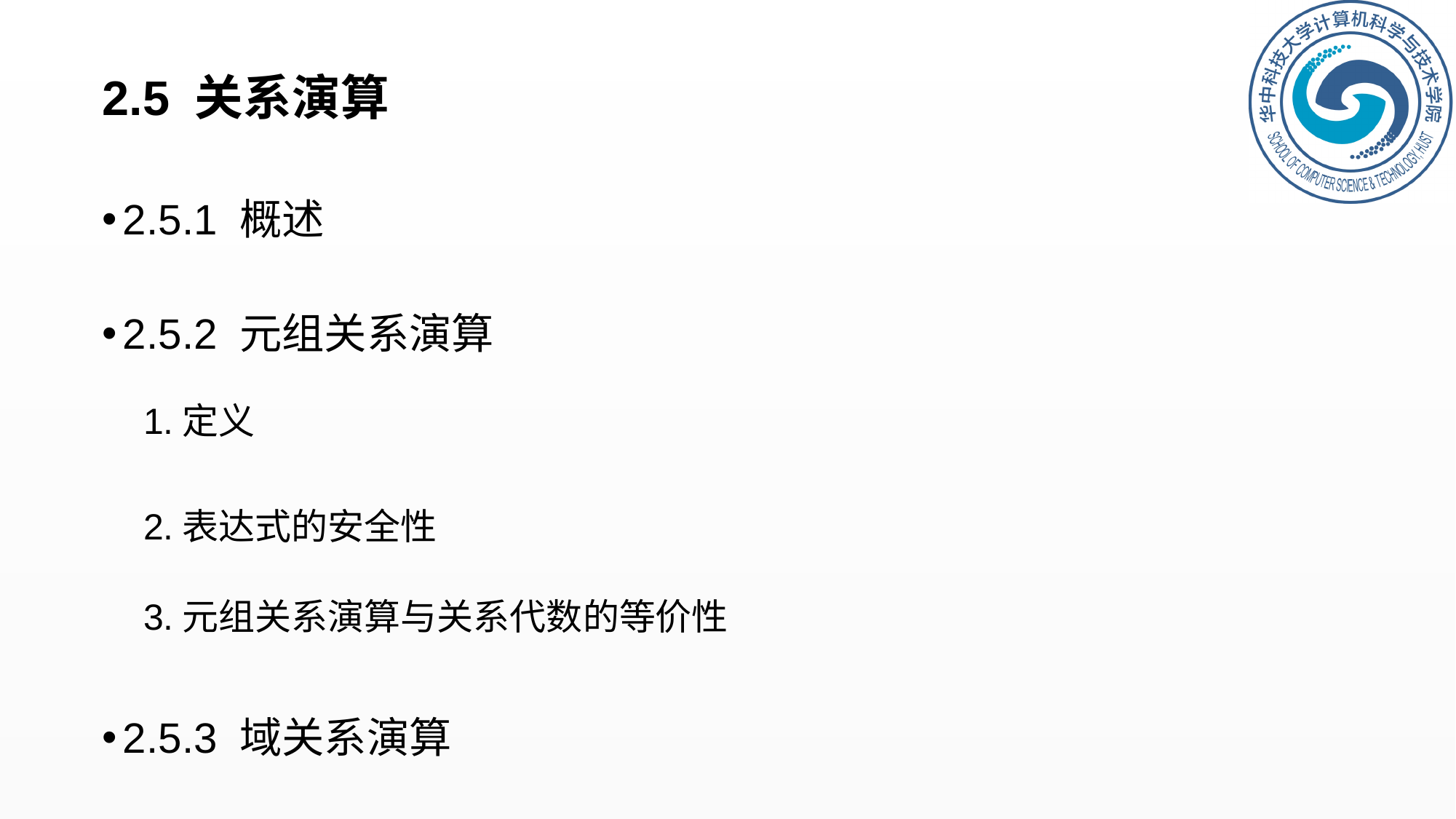

# 2.5 关系演算
2.5.1 概述

2.5.2 元组关系演算

1.定义

2.表达式的安全性

3.元组关系演算与关系代数的等价性

2.5.3 域关系演算